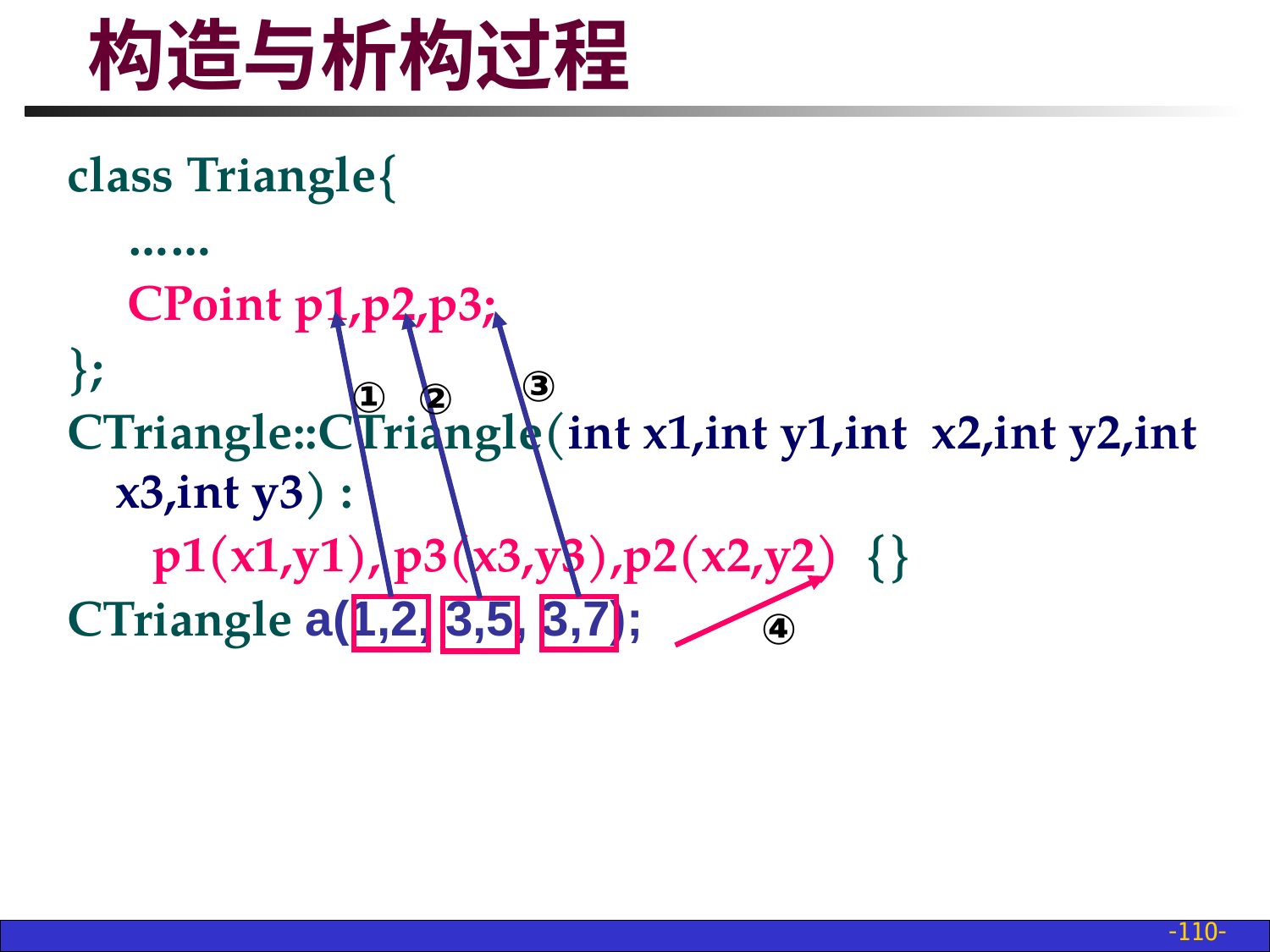

# 构造与析构过程
class Triangle{
	 ……
	 CPoint p1,p2,p3;
};
CTriangle::CTriangle(int x1,int y1,int  x2,int y2,int x3,int y3) :
	   p1(x1,y1), p3(x3,y3),p2(x2,y2)  {}
CTriangle a(1,2, 3,5, 3,7);

①

③

②

④
-110-